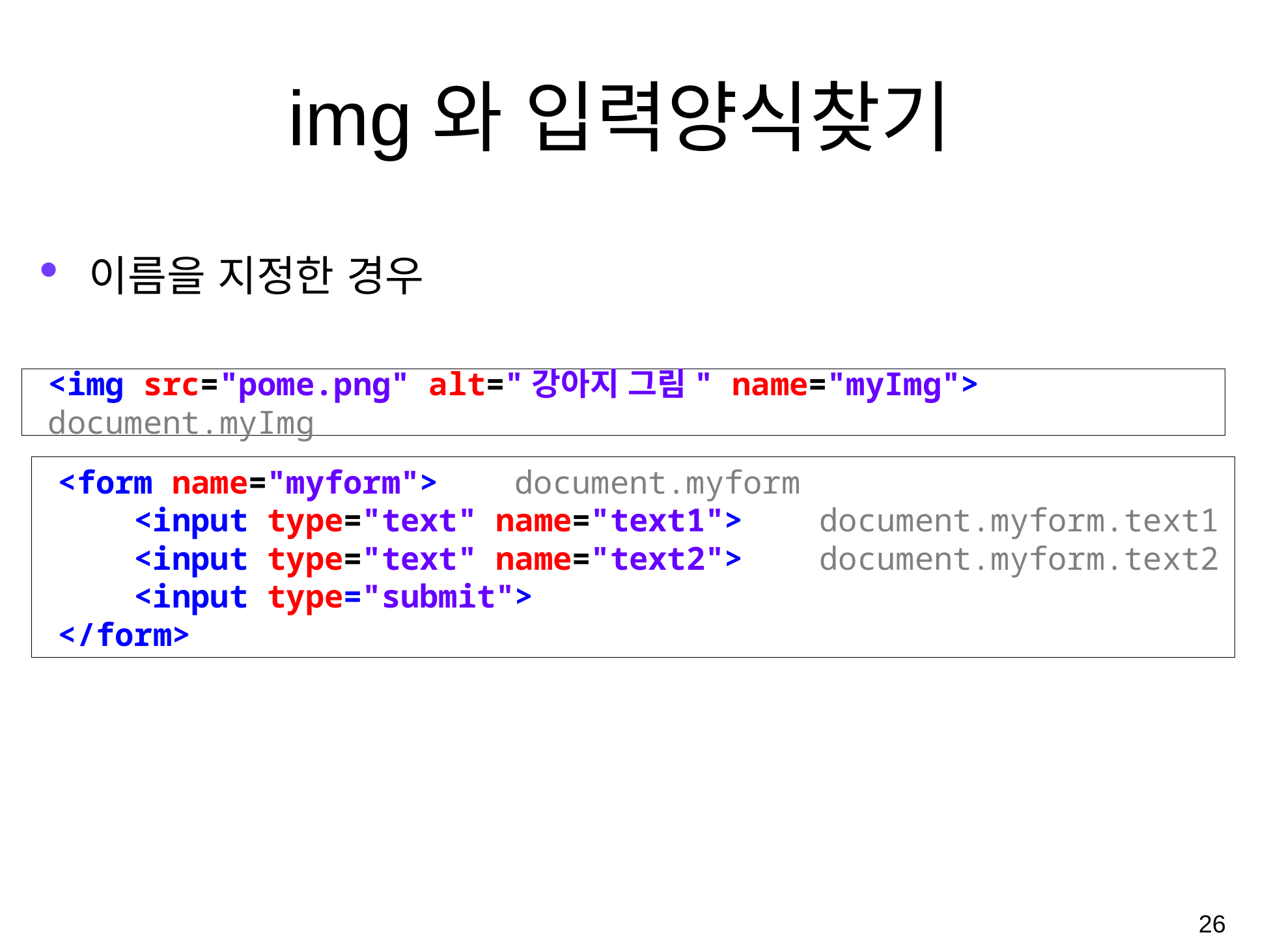

# img와 입력양식찾기

이름을 지정한 경우

<img src="pome.png" alt="강아지 그림" name="myImg">    document.myImg
<form name="myform">    document.myform
    <input type="text" name="text1">    document.myform.text1
    <input type="text" name="text2">    document.myform.text2
    <input type="submit">
</form>
26